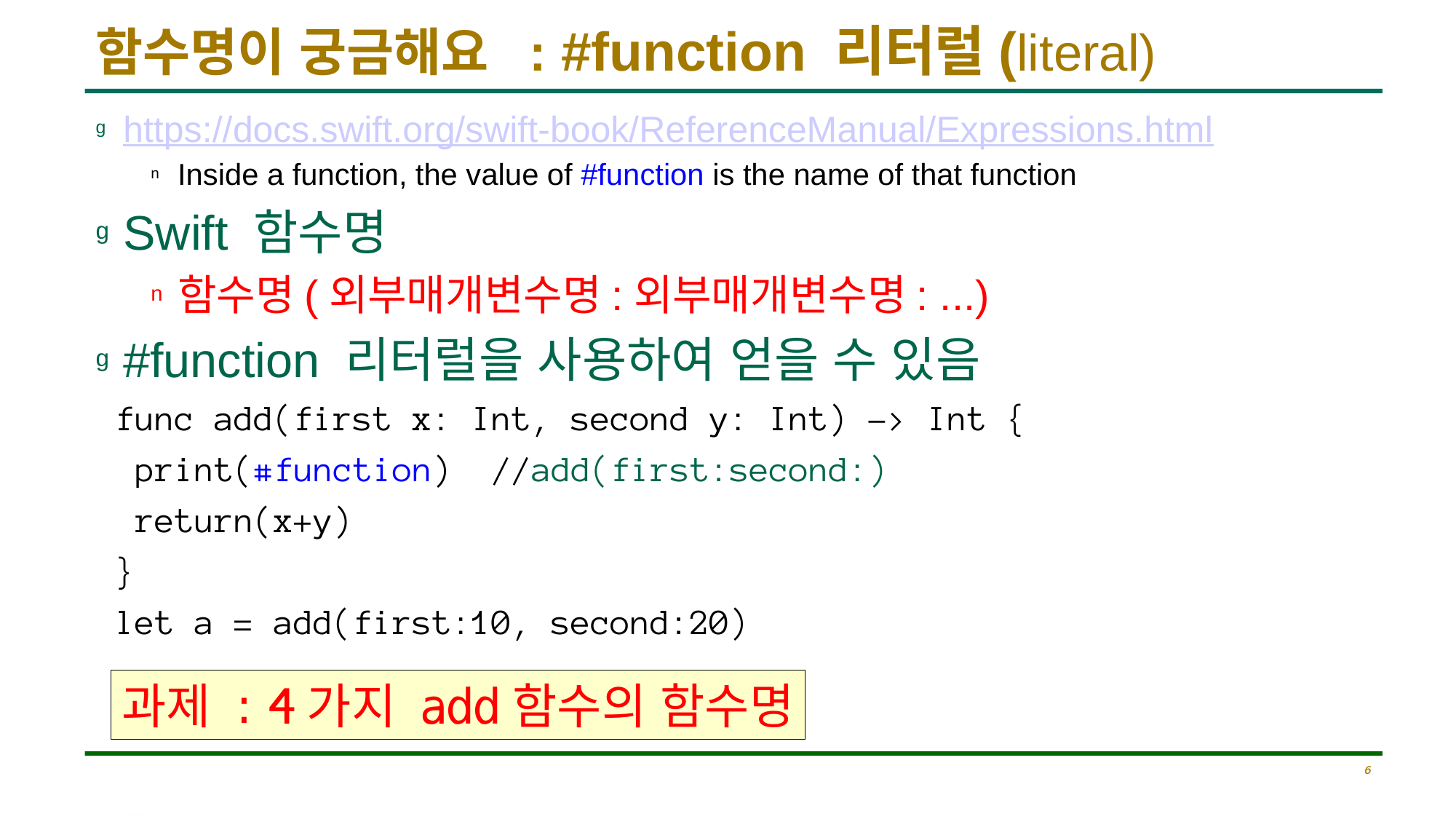

# 함수명이 궁금해요  : #function 리터럴(literal)
https://docs.swift.org/swift-book/ReferenceManual/Expressions.html
Inside a function, the value of #function is the name of that function
Swift 함수명
함수명(외부매개변수명:외부매개변수명: ...)
#function 리터럴을 사용하여 얻을 수 있음
 func add(first x: Int, second y: Int) -> Int {
  print(#function)  //add(first:second:)
  return(x+y)
 }
 let a = add(first:10, second:20)
과제 : 4가지 add함수의 함수명